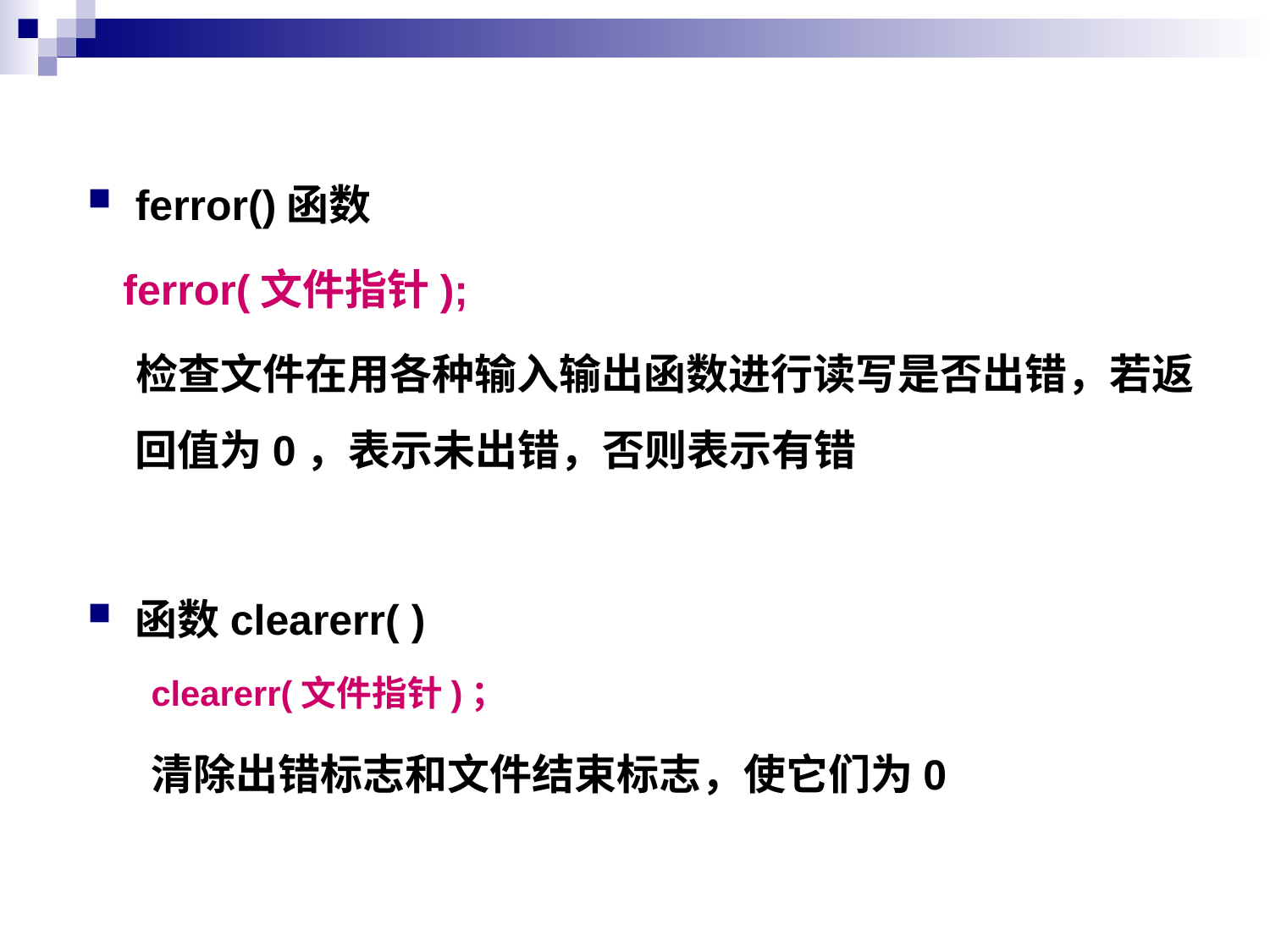

ferror()函数
   ferror(文件指针);
    检查文件在用各种输入输出函数进行读写是否出错，若返回值为0，表示未出错，否则表示有错

函数clearerr( )
clearerr(文件指针)；
清除出错标志和文件结束标志，使它们为0